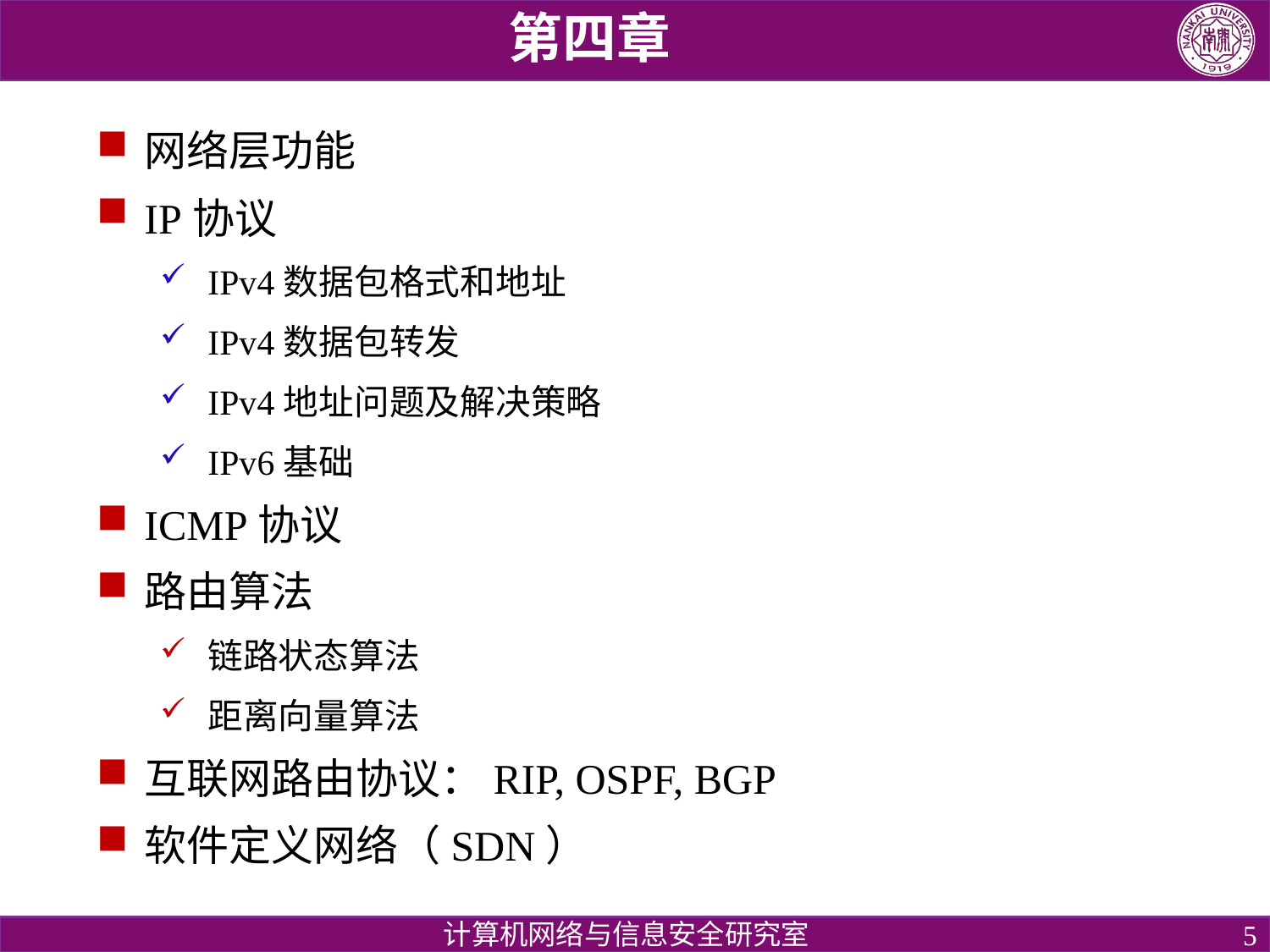

第四章
网络层功能
IP协议
IPv4数据包格式和地址
IPv4数据包转发
IPv4地址问题及解决策略
IPv6基础
ICMP协议
路由算法
链路状态算法
距离向量算法
互联网路由协议：RIP, OSPF, BGP
软件定义网络（SDN）